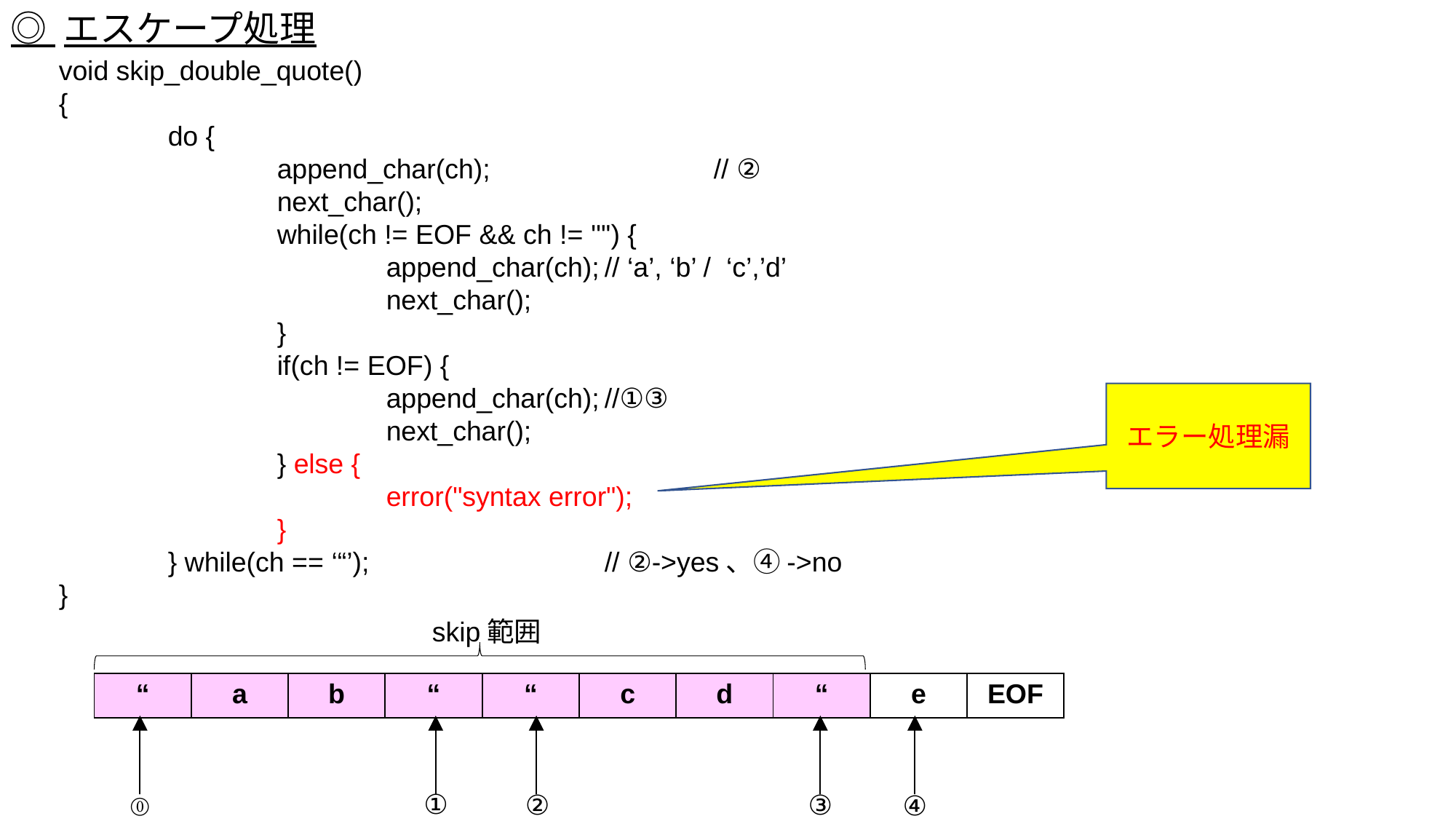

◎ エスケープ処理
void skip_double_quote()
{
	do {
		append_char(ch); 		// ⓪②
		next_char();
		while(ch != EOF && ch != '"') {
			append_char(ch);	// ‘a’, ‘b’ /  ‘c’,’d’
			next_char();
		}
		if(ch != EOF) {
			append_char(ch);	//①③
			next_char();
		} else {
		 	error("syntax error");
		}
	} while(ch == ‘“’);			// ②->yes、④->no
}

エラー処理漏
skip範囲
| “ | a | b | “ | “ | c | d | “ | e | EOF |
| --- | --- | --- | --- | --- | --- | --- | --- | --- | --- |
①
②
③
⓪
④